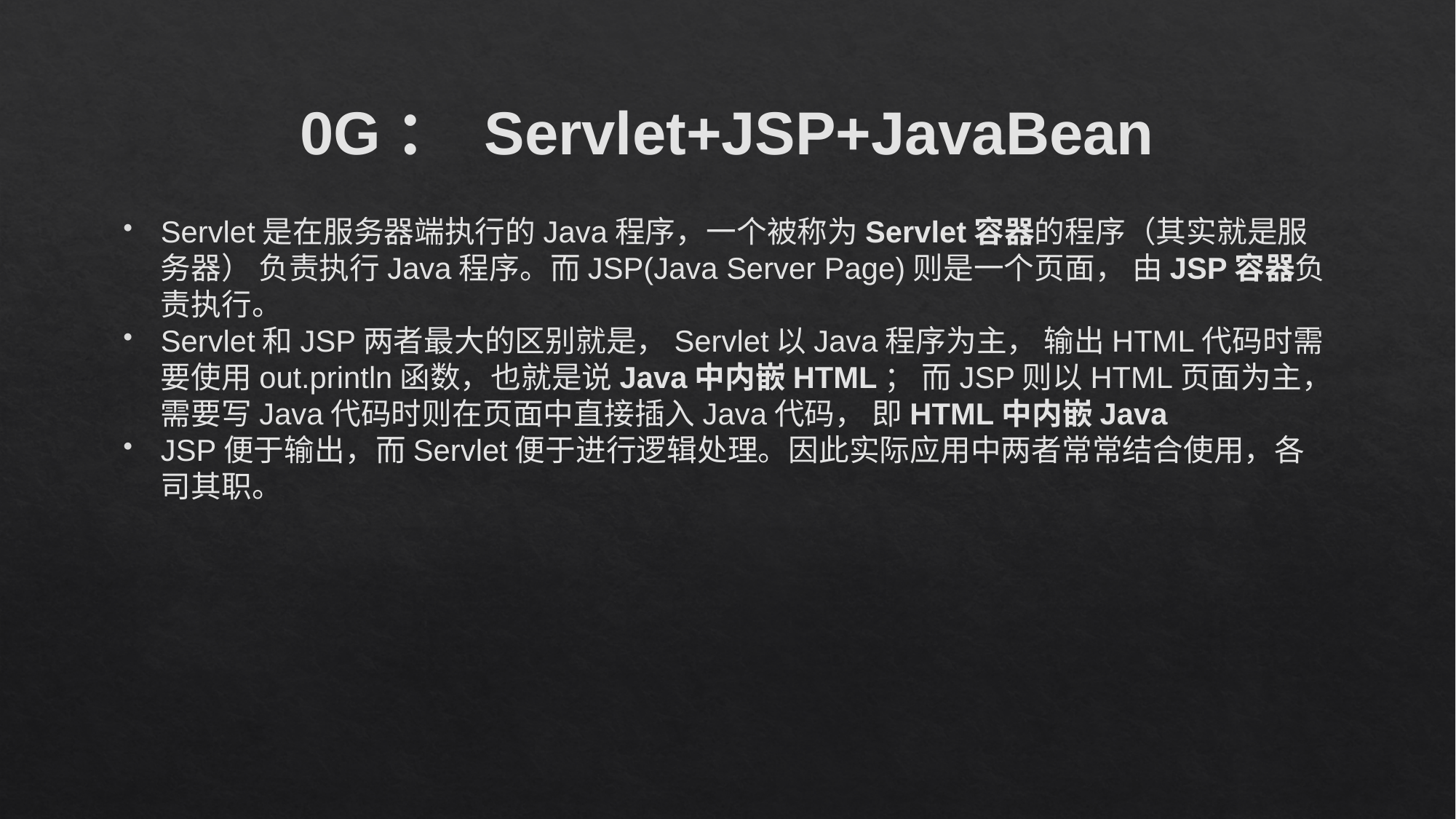

0G： Servlet+JSP+JavaBean
Servlet是在服务器端执行的Java程序，一个被称为Servlet容器的程序（其实就是服务器） 负责执行Java程序。而JSP(Java Server Page)则是一个页面， 由JSP容器负责执行。
Servlet和JSP两者最大的区别就是，Servlet以Java程序为主， 输出HTML代码时需要使用out.println函数，也就是说Java中内嵌HTML； 而JSP则以HTML页面为主，需要写Java代码时则在页面中直接插入Java代码， 即HTML中内嵌Java
JSP便于输出，而Servlet便于进行逻辑处理。因此实际应用中两者常常结合使用，各司其职。